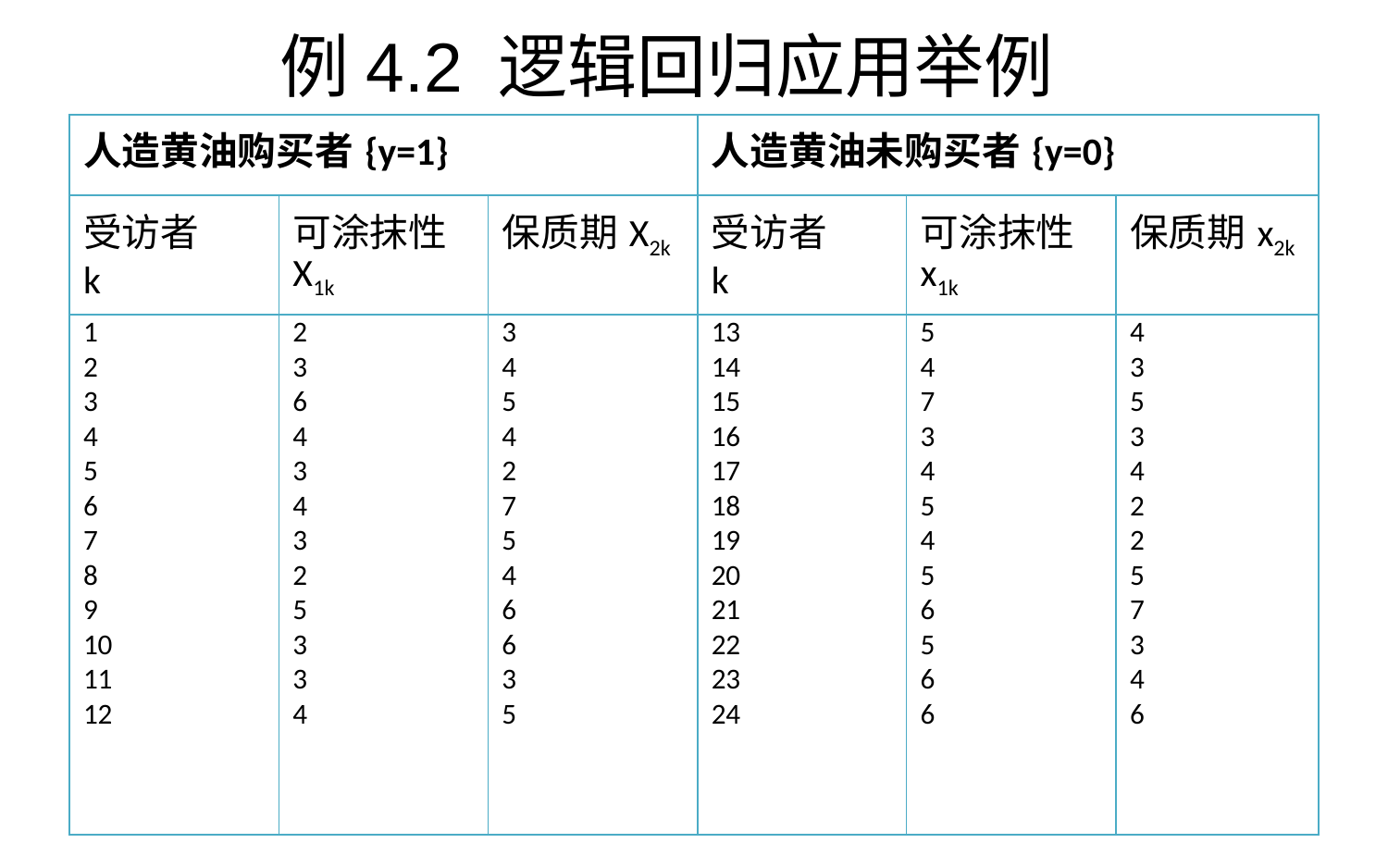

例4.2 逻辑回归应用举例
| 人造黄油购买者{y=1} |  |  | 人造黄油未购买者{y=0} |  |  |
| --- | --- | --- | --- | --- | --- |
| 受访者 k | 可涂抹性X1k | 保质期X2k | 受访者 k | 可涂抹性x1k | 保质期x2k |
| 1 2 3 4 5 6 7 8 9 10 11 12 | 2 3 6 4 3 4 3 2 5 3 3 4 | 3 4 5 4 2 7 5 4 6 6 3 5 | 13 14 15 16 17 18 19 20 21 22 23 24 | 5 4 7 3 4 5 4 5 6 5 6 6 | 4 3 5 3 4 2 2 5 7 3 4 6 |